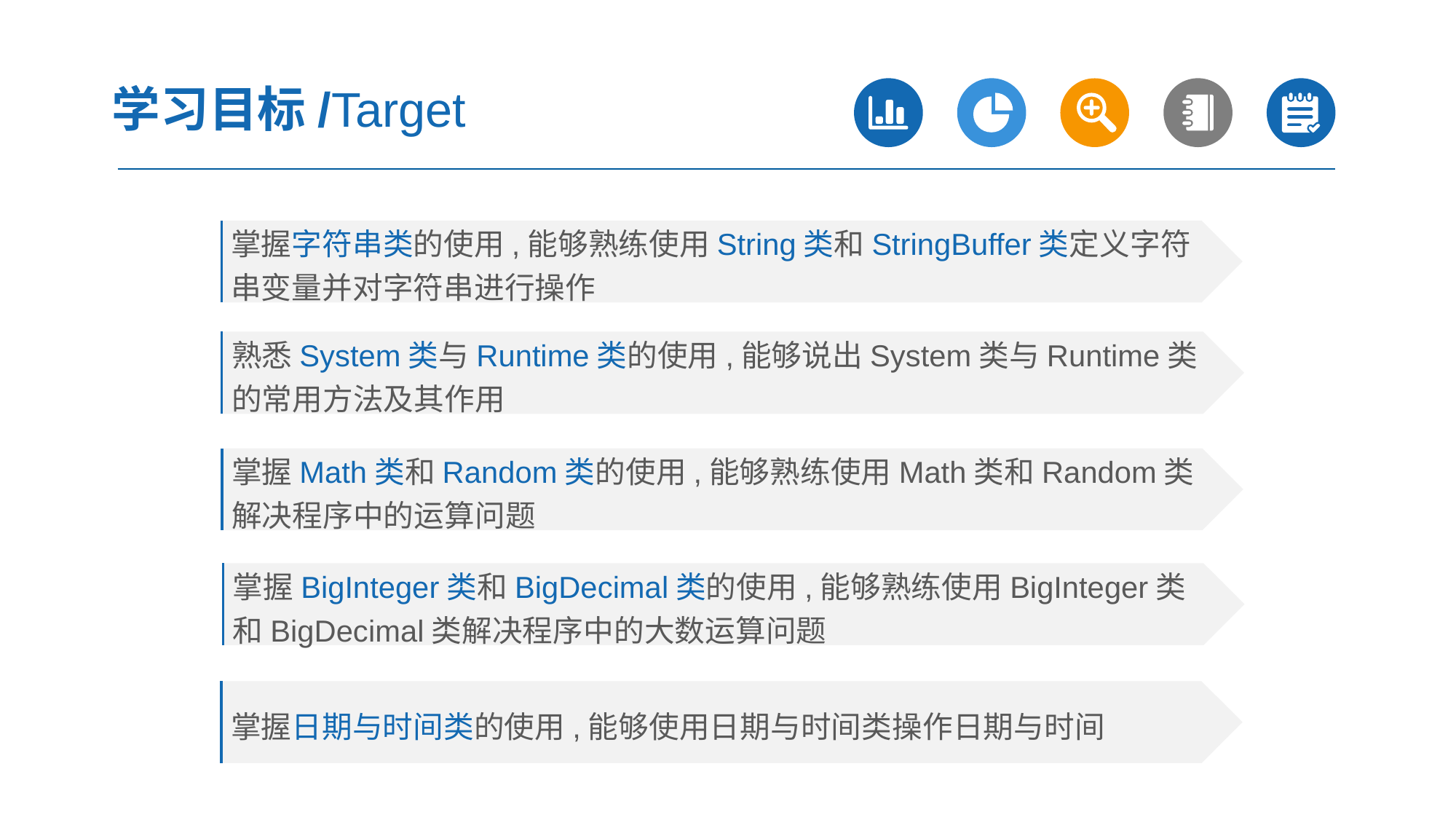

学习目标/Target
掌握字符串类的使用,能够熟练使用String类和StringBuffer类定义字符串变量并对字符串进行操作

熟悉System类与Runtime类的使用,能够说出System类与Runtime类的常用方法及其作用

掌握Math类和Random类的使用,能够熟练使用Math类和Random类解决程序中的运算问题

掌握BigInteger类和BigDecimal类的使用,能够熟练使用BigInteger类和BigDecimal类解决程序中的大数运算问题

掌握日期与时间类的使用,能够使用日期与时间类操作日期与时间